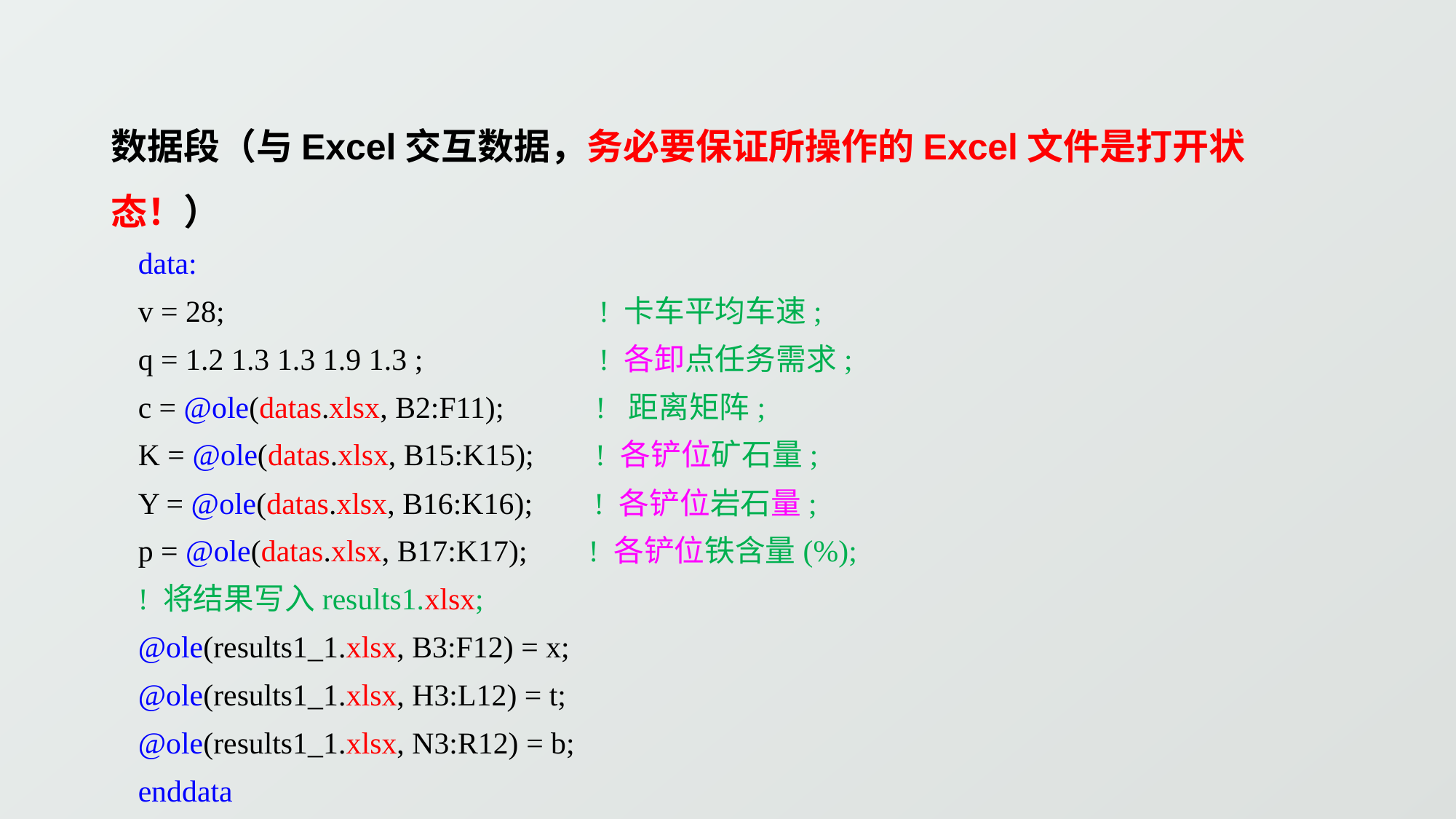

数据段（与Excel交互数据，务必要保证所操作的Excel文件是打开状态！）
data:
v = 28;                                                 ! 卡车平均车速;
q = 1.2 1.3 1.3 1.9 1.3 ;                       ! 各卸点任务需求;
c = @ole(datas.xlsx, B2:F11);            !  距离矩阵;
K = @ole(datas.xlsx, B15:K15);        ! 各铲位矿石量;
Y = @ole(datas.xlsx, B16:K16);        ! 各铲位岩石量;
p = @ole(datas.xlsx, B17:K17);        ! 各铲位铁含量(%);
! 将结果写入results1.xlsx;
@ole(results1_1.xlsx, B3:F12) = x;
@ole(results1_1.xlsx, H3:L12) = t;
@ole(results1_1.xlsx, N3:R12) = b;
enddata